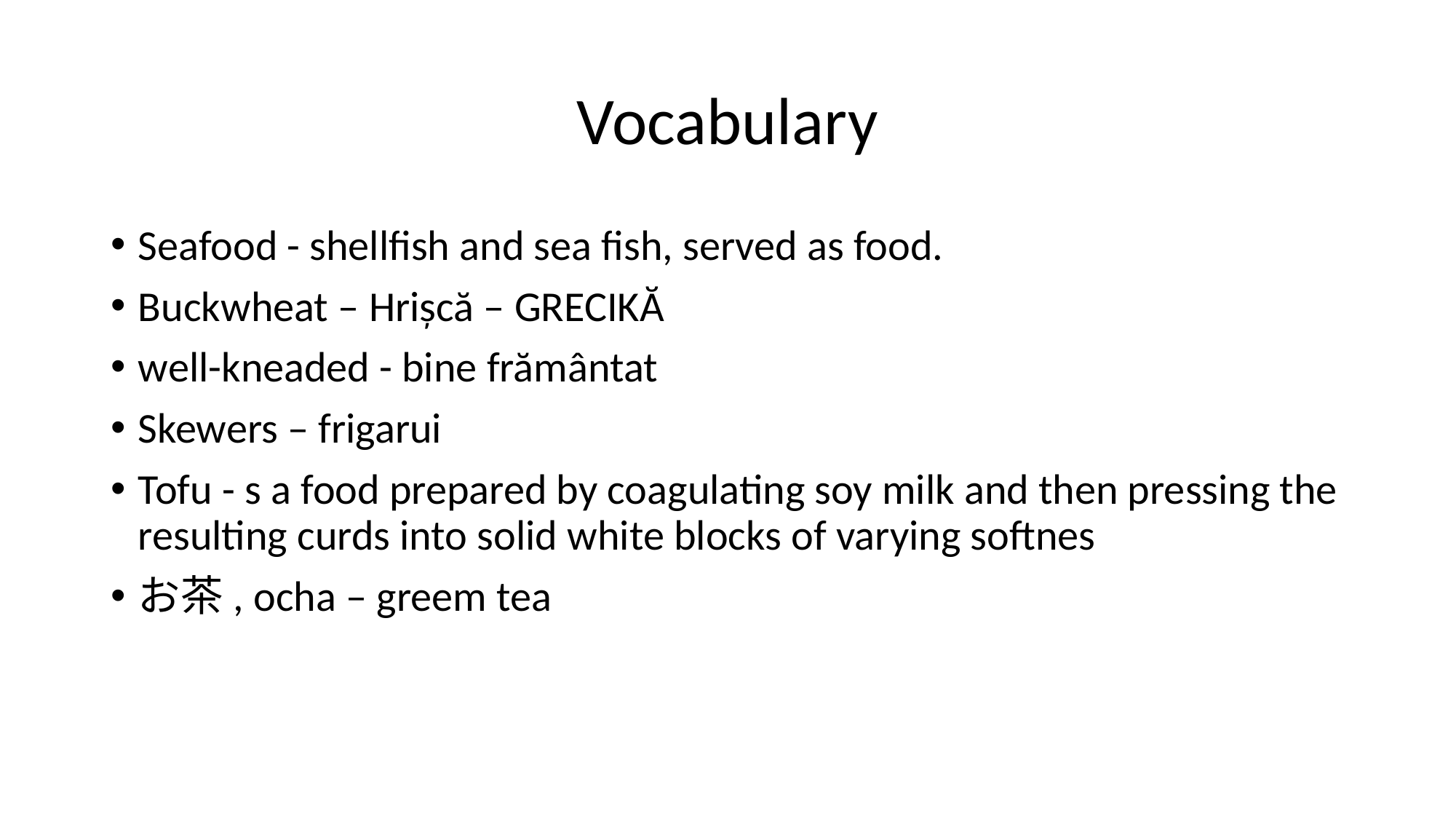

# Vocabulary
Seafood - shellfish and sea fish, served as food.
Buckwheat – Hrişcă – GRECIKĂ
well-kneaded - bine frământat
Skewers – frigarui
Tofu - s a food prepared by coagulating soy milk and then pressing the resulting curds into solid white blocks of varying softnes
お茶, ocha – greem tea